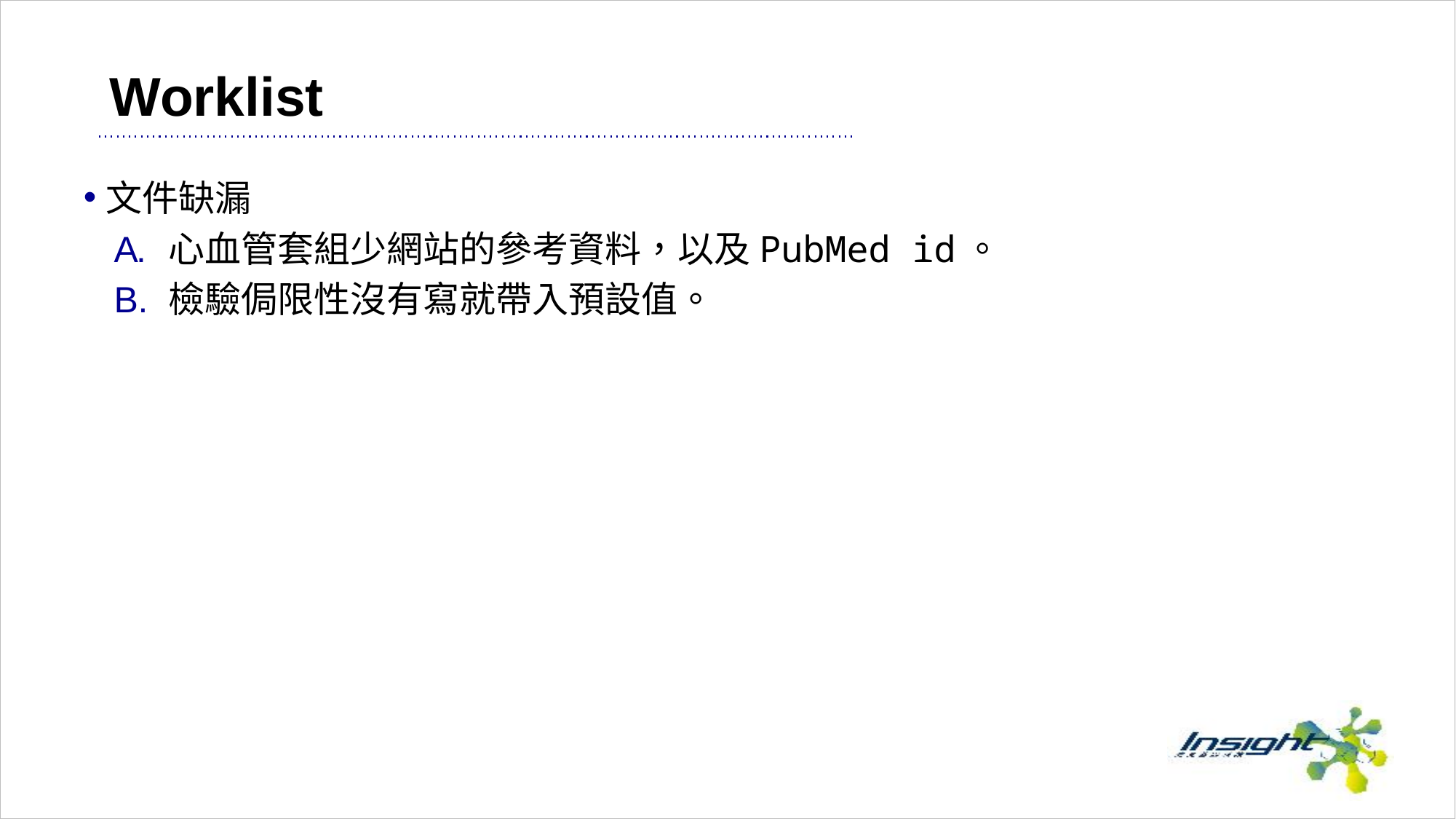

# Worklist
文件缺漏
心血管套組少網站的參考資料，以及PubMed id。
檢驗侷限性沒有寫就帶入預設值。